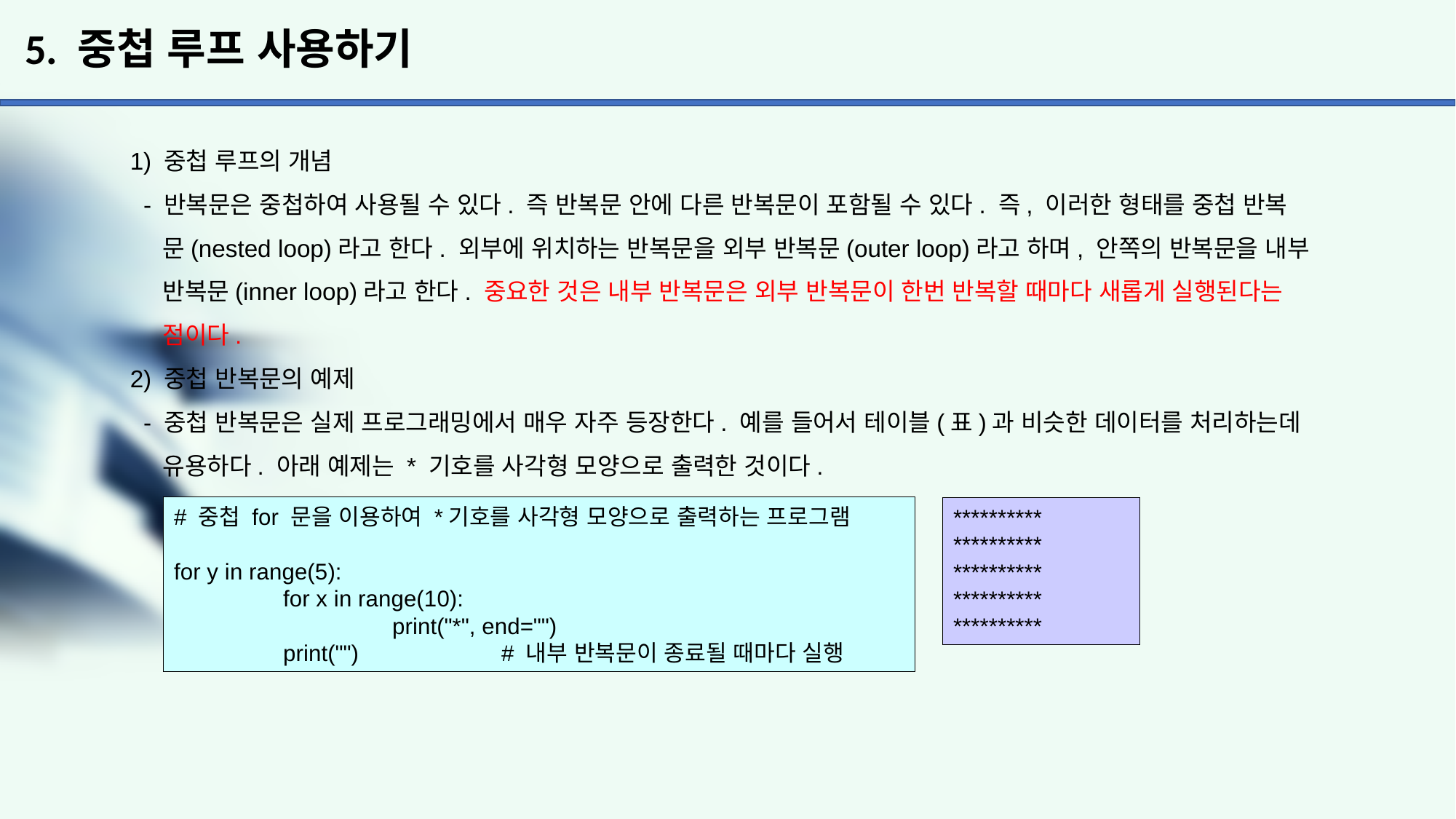

# 5. 중첩 루프 사용하기
1) 중첩 루프의 개념
  - 반복문은 중첩하여 사용될 수 있다. 즉 반복문 안에 다른 반복문이 포함될 수 있다. 즉, 이러한 형태를 중첩 반복
    문(nested loop)라고 한다. 외부에 위치하는 반복문을 외부 반복문(outer loop)라고 하며, 안쪽의 반복문을 내부
    반복문(inner loop)라고 한다. 중요한 것은 내부 반복문은 외부 반복문이 한번 반복할 때마다 새롭게 실행된다는
    점이다.
2) 중첩 반복문의 예제
  - 중첩 반복문은 실제 프로그래밍에서 매우 자주 등장한다. 예를 들어서 테이블(표)과 비슷한 데이터를 처리하는데
    유용하다. 아래 예제는 * 기호를 사각형 모양으로 출력한 것이다.

# 중첩 for 문을 이용하여 *기호를 사각형 모양으로 출력하는 프로그램

for y in range(5):
	for x in range(10):
		print("*", end="")
	print("")		# 내부 반복문이 종료될 때마다 실행
**********
**********
**********
**********
**********